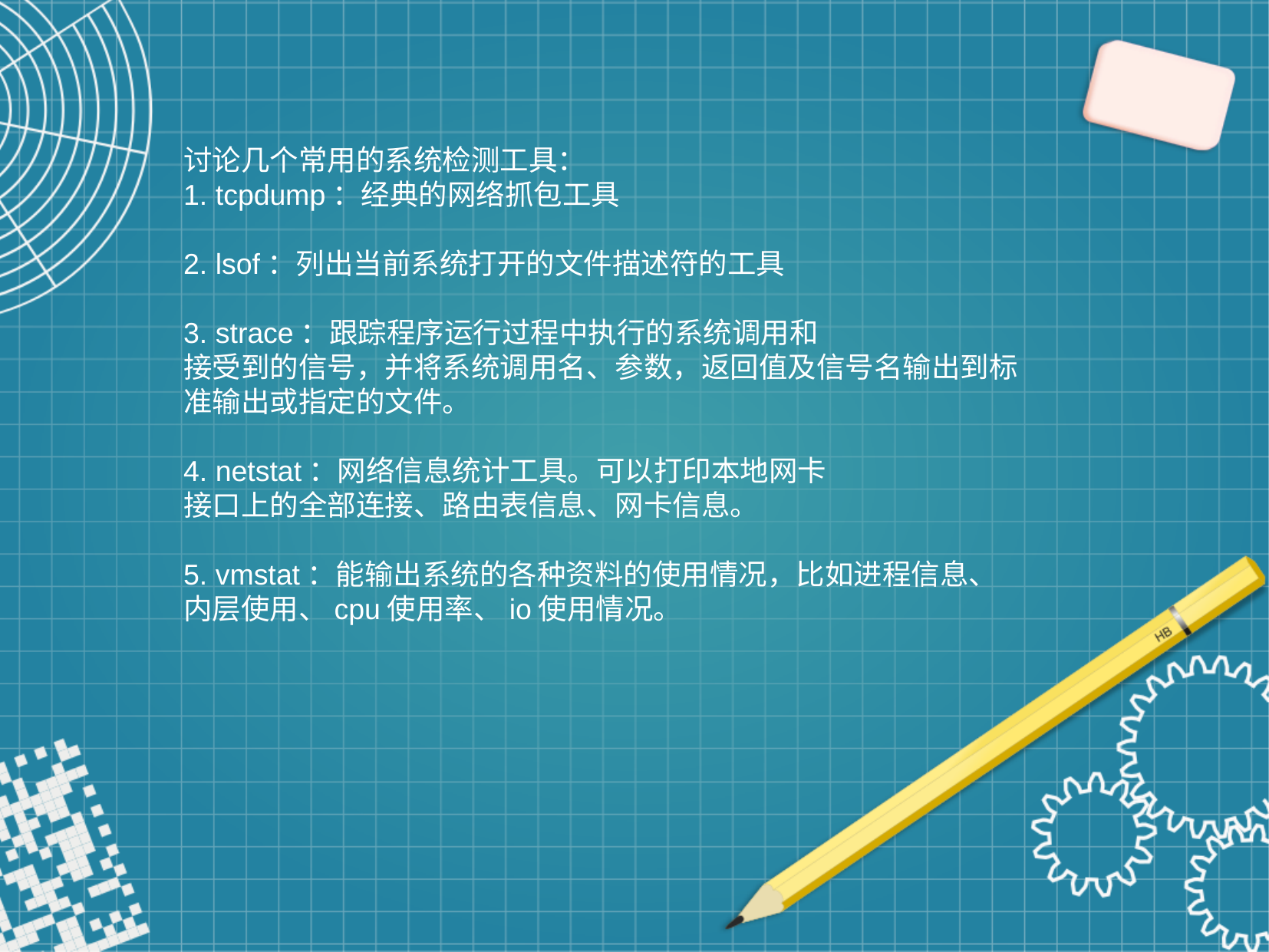

讨论几个常用的系统检测工具：
1. tcpdump：经典的网络抓包工具

2. lsof：列出当前系统打开的文件描述符的工具

3. strace：跟踪程序运行过程中执行的系统调用和
接受到的信号，并将系统调用名、参数，返回值及信号名输出到标准输出或指定的文件。

4. netstat：网络信息统计工具。可以打印本地网卡
接口上的全部连接、路由表信息、网卡信息。

5. vmstat：能输出系统的各种资料的使用情况，比如进程信息、内层使用、cpu使用率、io使用情况。